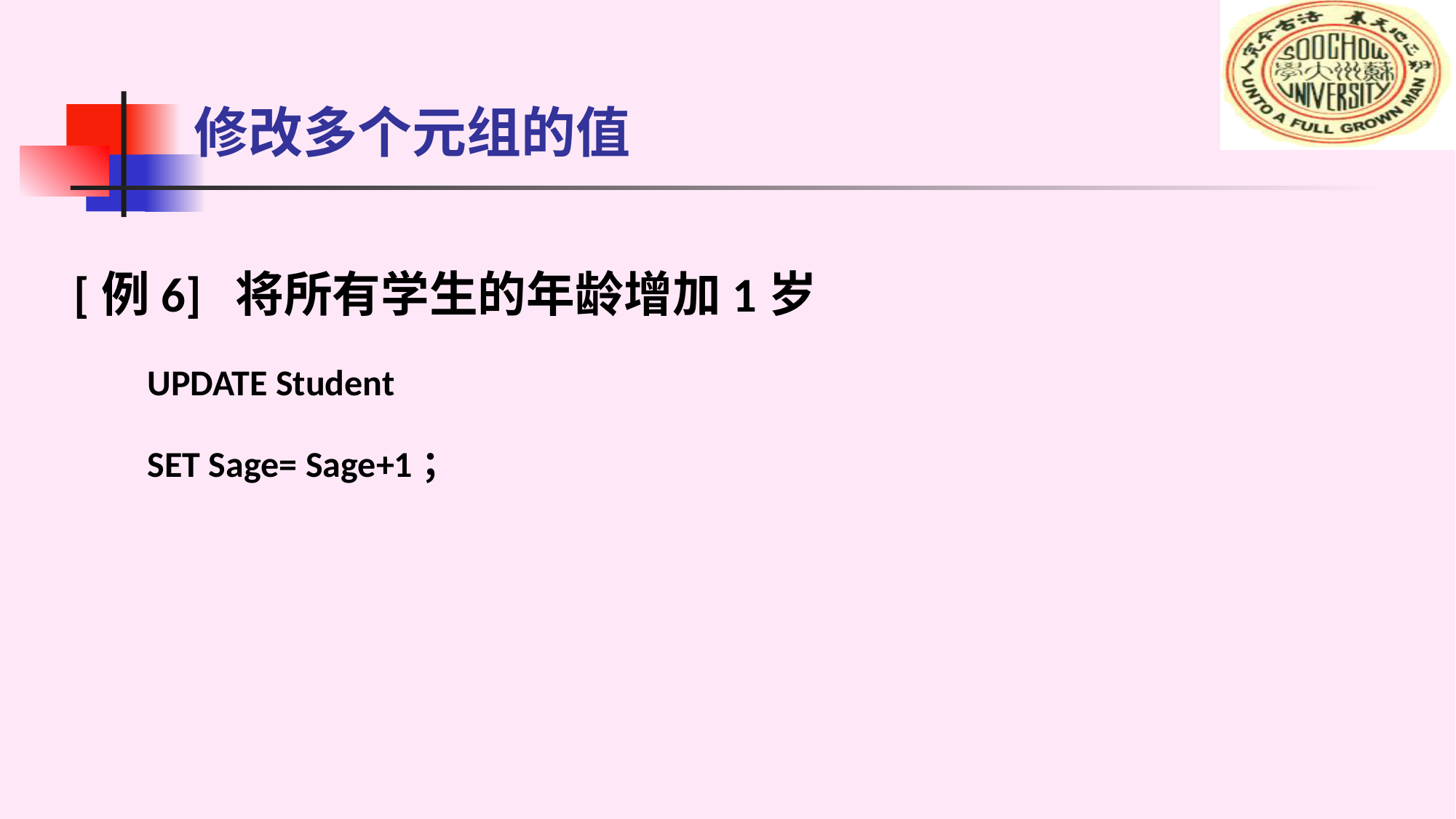

# 修改多个元组的值

[例6]  将所有学生的年龄增加1岁
         UPDATE Student
         SET Sage= Sage+1；